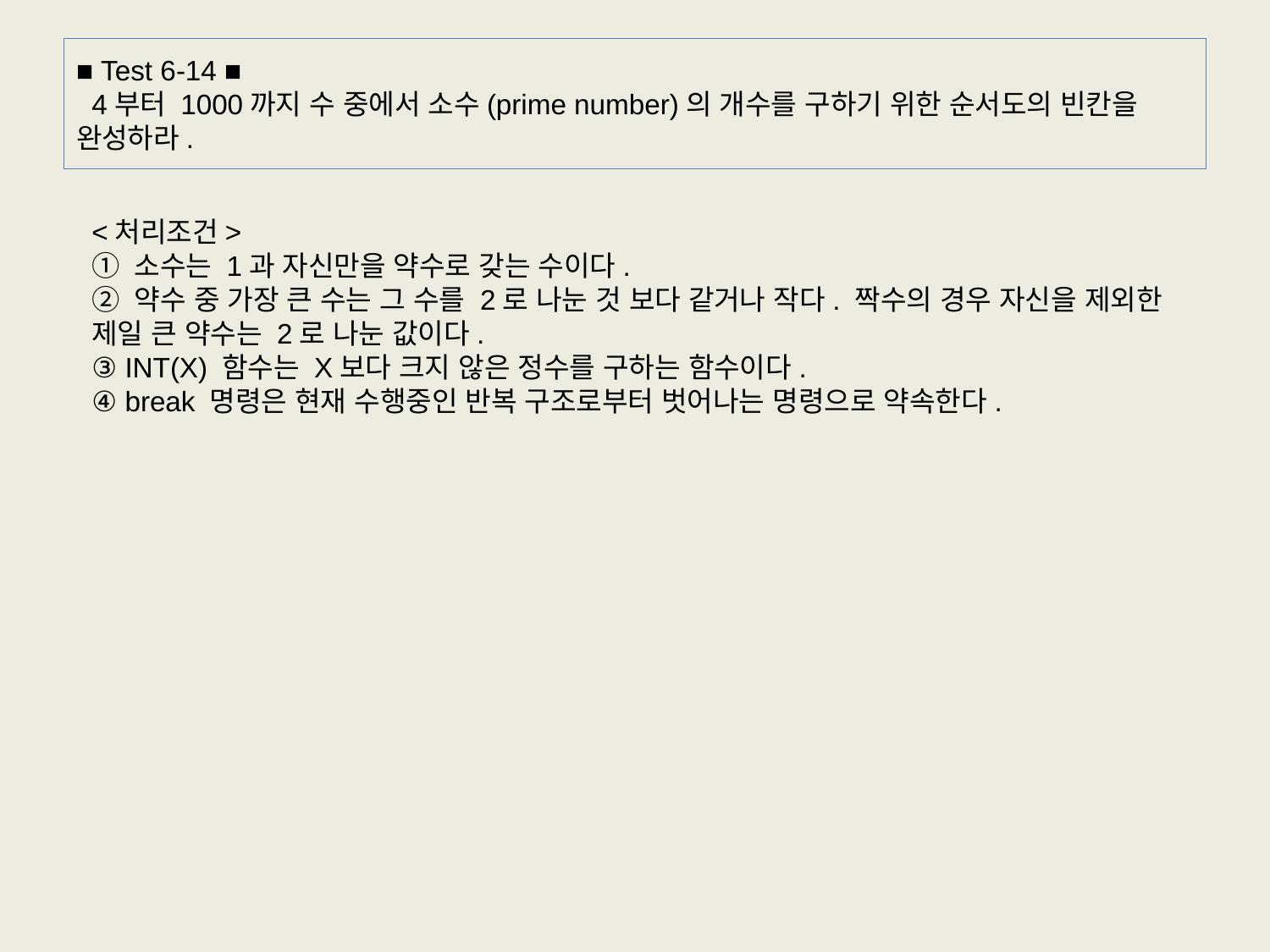

# ■ Test 6-14 ■   4부터 1000까지 수 중에서 소수(prime number)의 개수를 구하기 위한 순서도의 빈칸을 완성하라.
<처리조건>
① 소수는 1과 자신만을 약수로 갖는 수이다.
② 약수 중 가장 큰 수는 그 수를 2로 나눈 것 보다 같거나 작다. 짝수의 경우 자신을 제외한 제일 큰 약수는 2로 나눈 값이다.
③ INT(X) 함수는 X보다 크지 않은 정수를 구하는 함수이다.
④ break 명령은 현재 수행중인 반복 구조로부터 벗어나는 명령으로 약속한다.